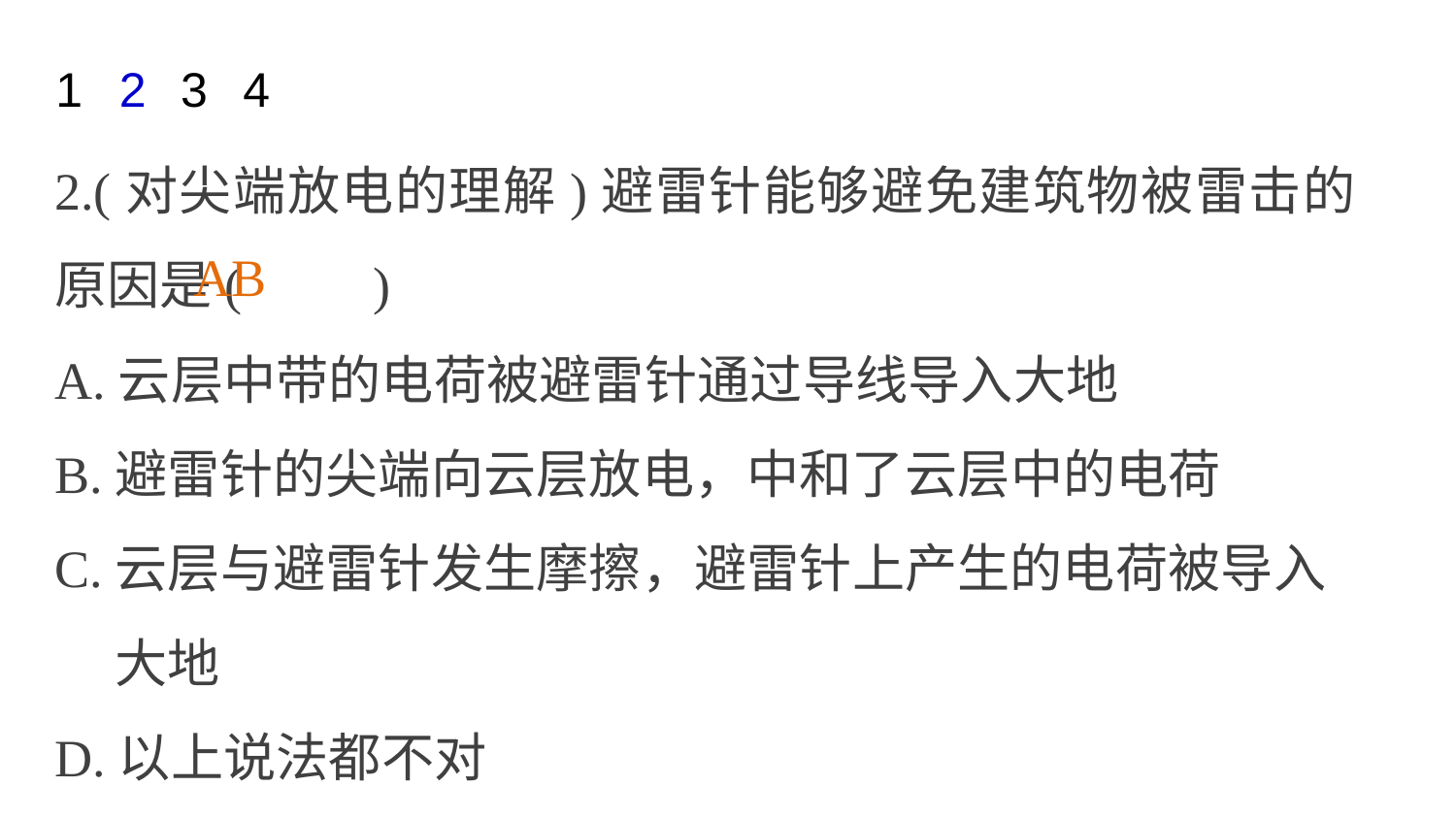

1
2
3
4
2.(对尖端放电的理解)避雷针能够避免建筑物被雷击的原因是(　　)
A.云层中带的电荷被避雷针通过导线导入大地
B.避雷针的尖端向云层放电，中和了云层中的电荷
C.云层与避雷针发生摩擦，避雷针上产生的电荷被导入
    大地
D.以上说法都不对
AB